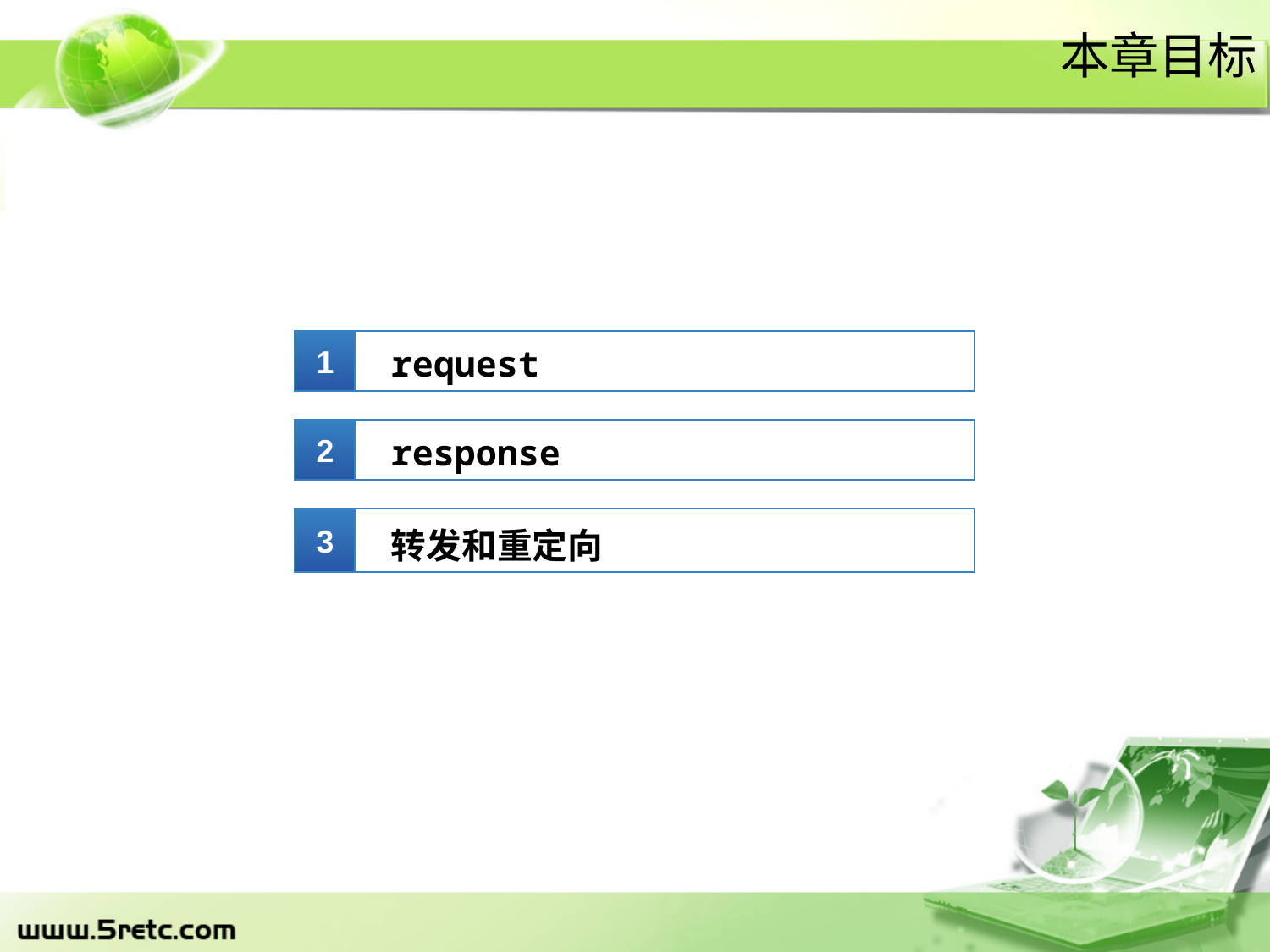

# 本章目标

1
request

2
response

3
转发和重定向